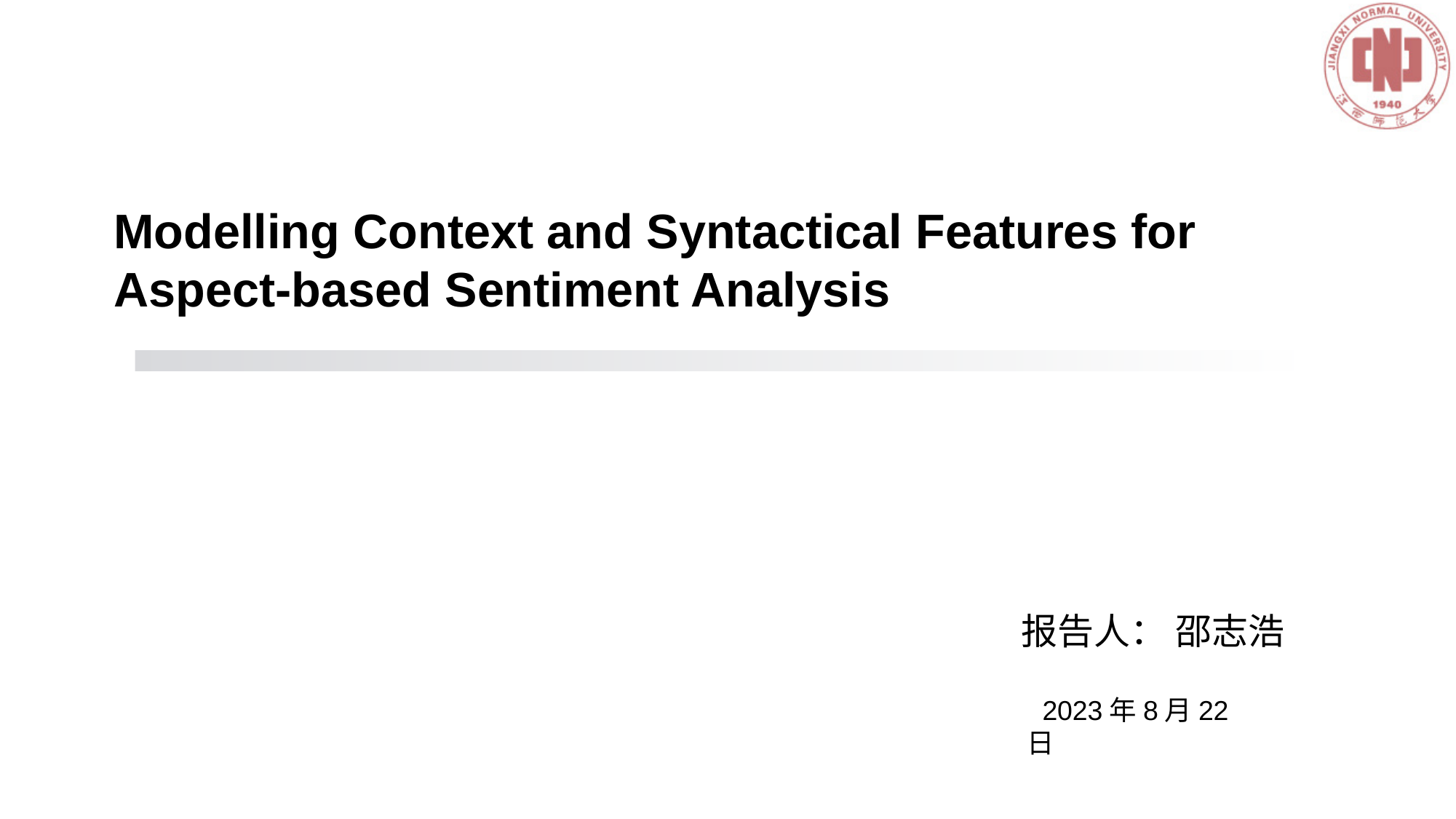

Modelling Context and Syntactical Features for
Aspect-based Sentiment Analysis
报告人： 邵志浩
  2023年8月22日